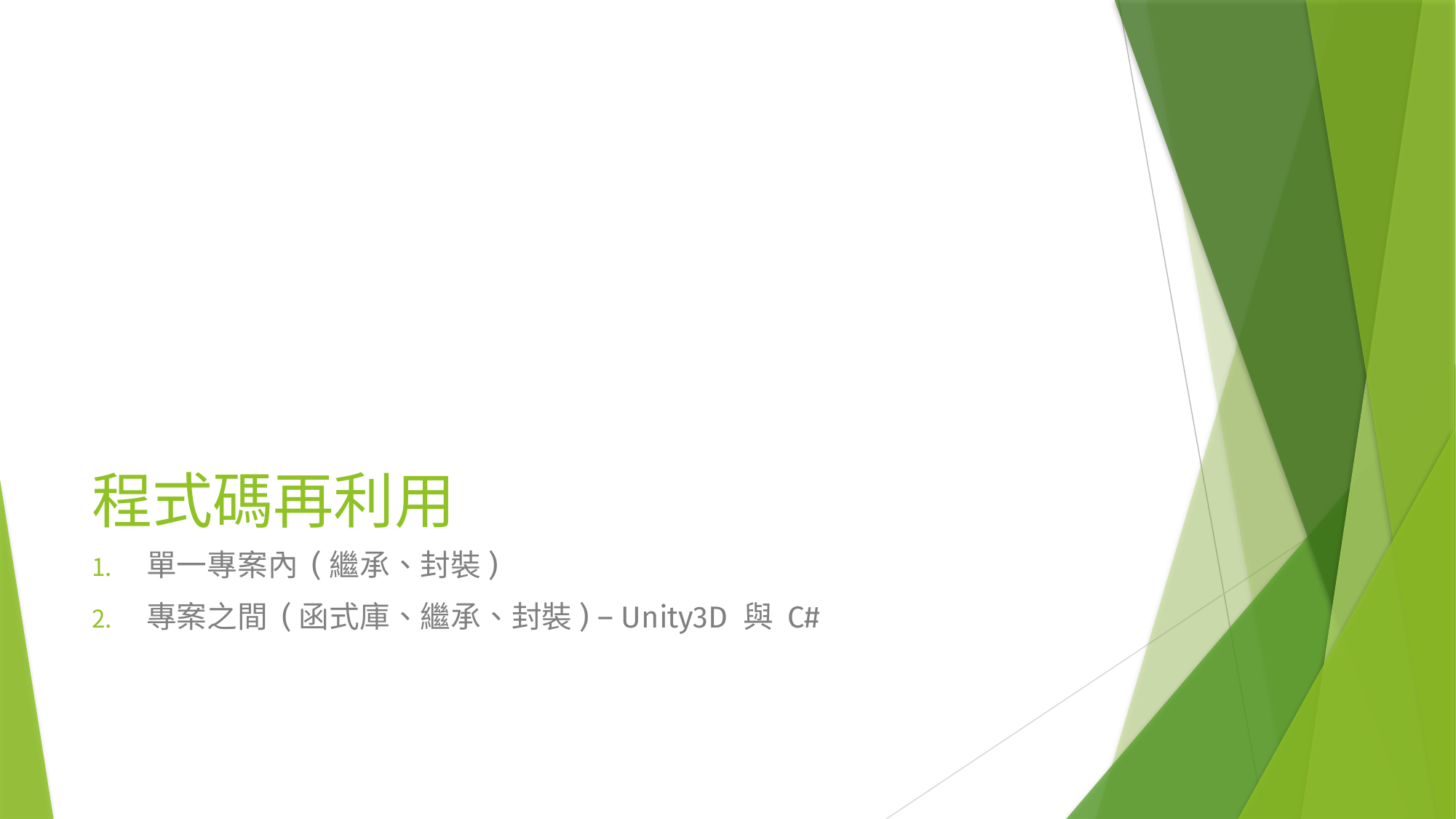

# 程式碼再利用
單一專案內 (繼承、封裝)
專案之間 (函式庫、繼承、封裝) – Unity3D 與 C#